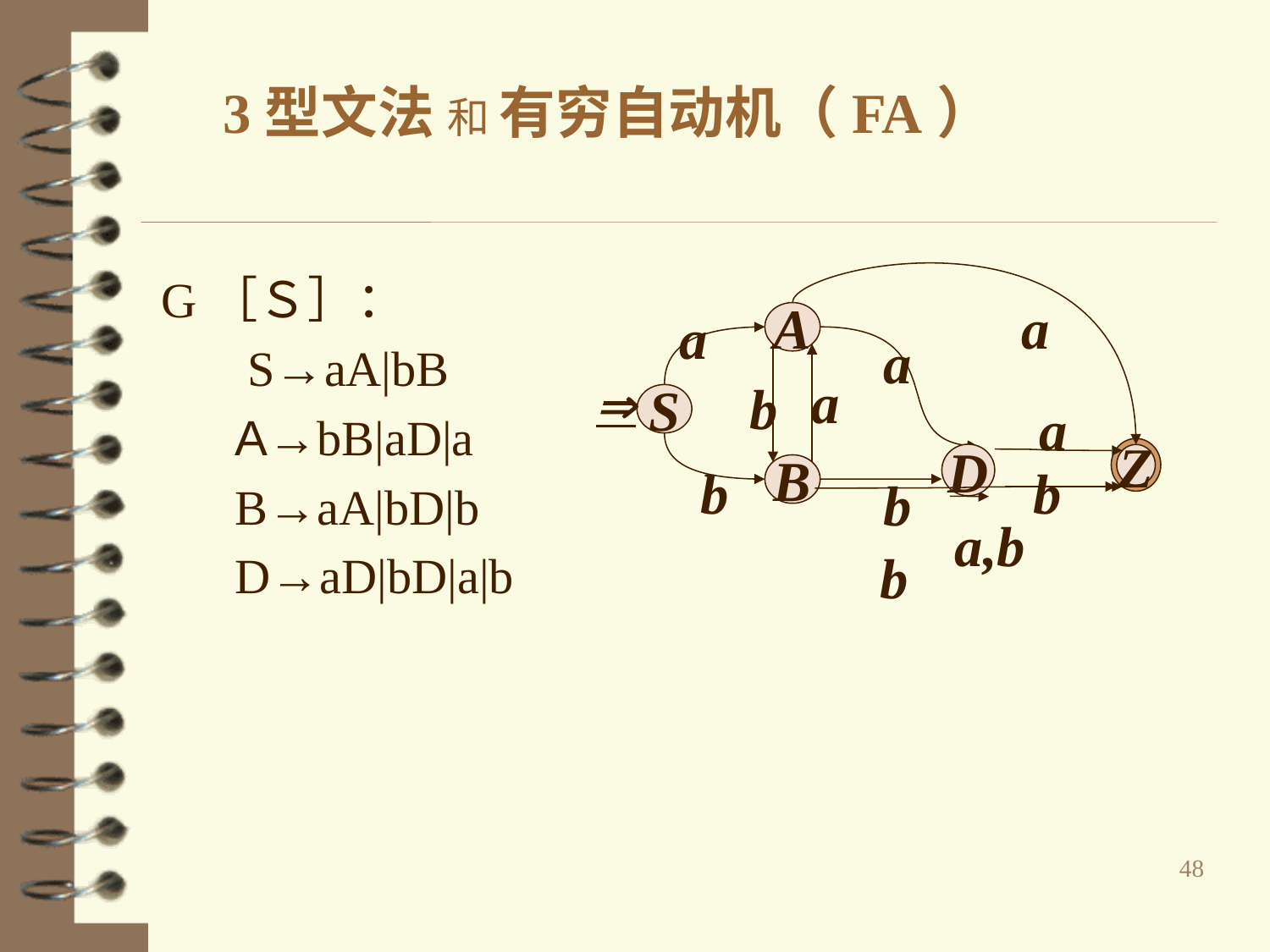

# 3型文法 和 有穷自动机（FA）
G［Ｓ］：
       S→aA|bB
      A→bB|aD|a
      B→aA|bD|b
      D→aD|bD|a|b
a
a
A

a
a
⇒
b
S
a

Z
D
b
b
B
b
a,b
b
48